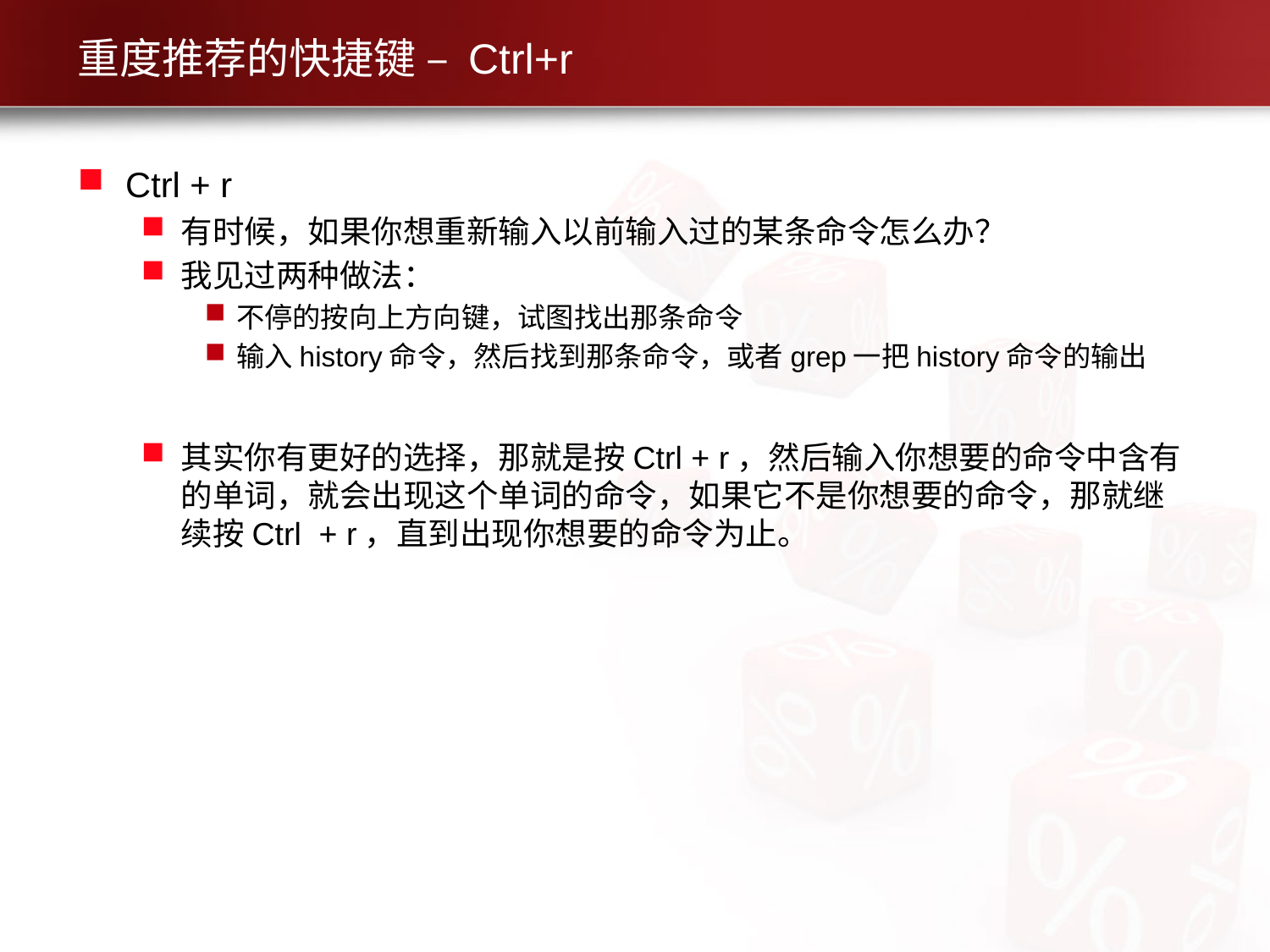

# 重度推荐的快捷键 – Ctrl+r
Ctrl + r
有时候，如果你想重新输入以前输入过的某条命令怎么办？
我见过两种做法：
不停的按向上方向键，试图找出那条命令
输入history命令，然后找到那条命令，或者grep一把history命令的输出

其实你有更好的选择，那就是按Ctrl + r，然后输入你想要的命令中含有的单词，就会出现这个单词的命令，如果它不是你想要的命令，那就继续按Ctrl  + r，直到出现你想要的命令为止。